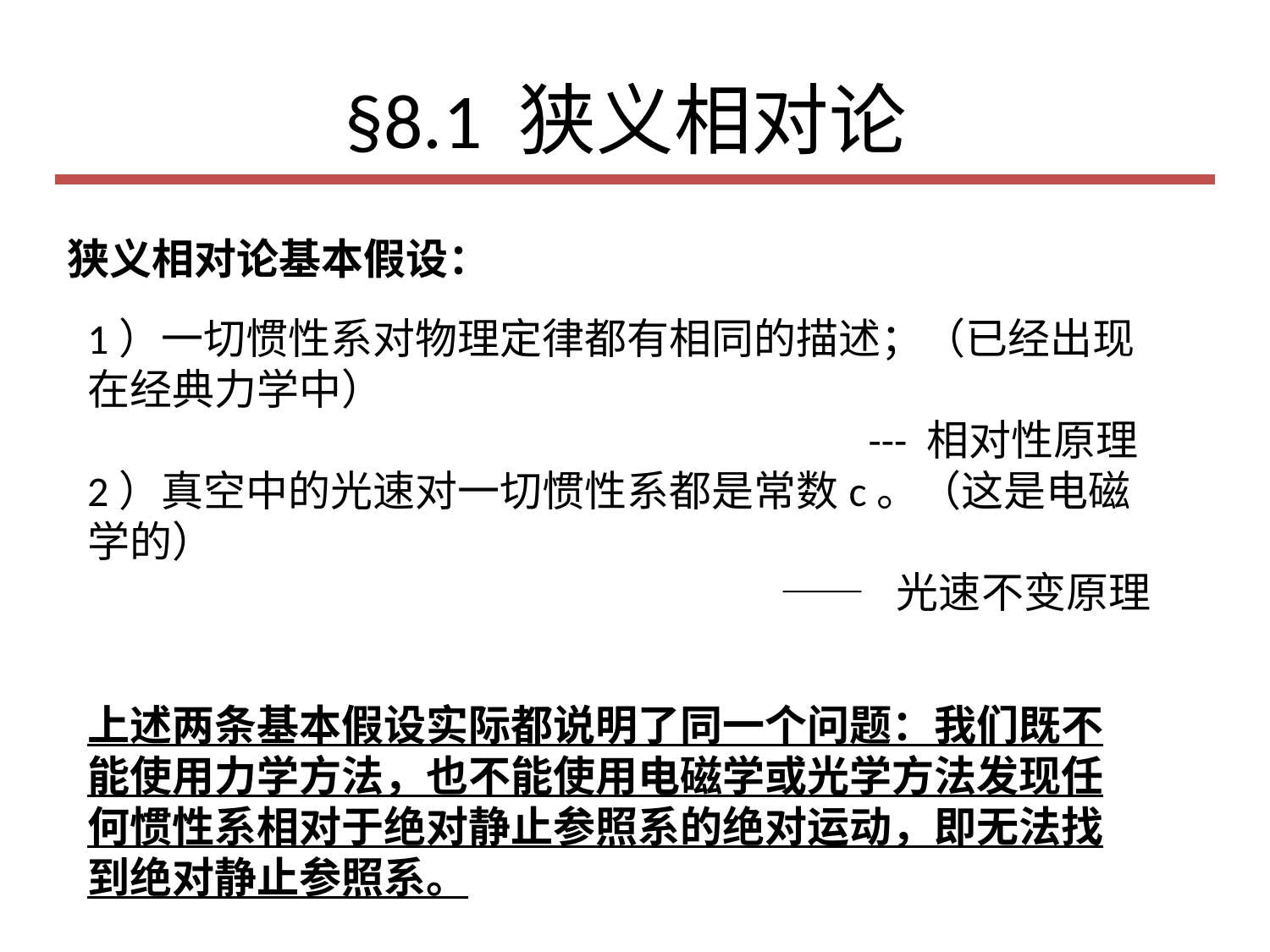

# §8.1 狭义相对论
狭义相对论基本假设：
1）一切惯性系对物理定律都有相同的描述；（已经出现在经典力学中）
                                                                                  --- 相对性原理
2）真空中的光速对一切惯性系都是常数c。（这是电磁学的）
                                                                         ——  光速不变原理
上述两条基本假设实际都说明了同一个问题：我们既不能使用力学方法，也不能使用电磁学或光学方法发现任何惯性系相对于绝对静止参照系的绝对运动，即无法找到绝对静止参照系。